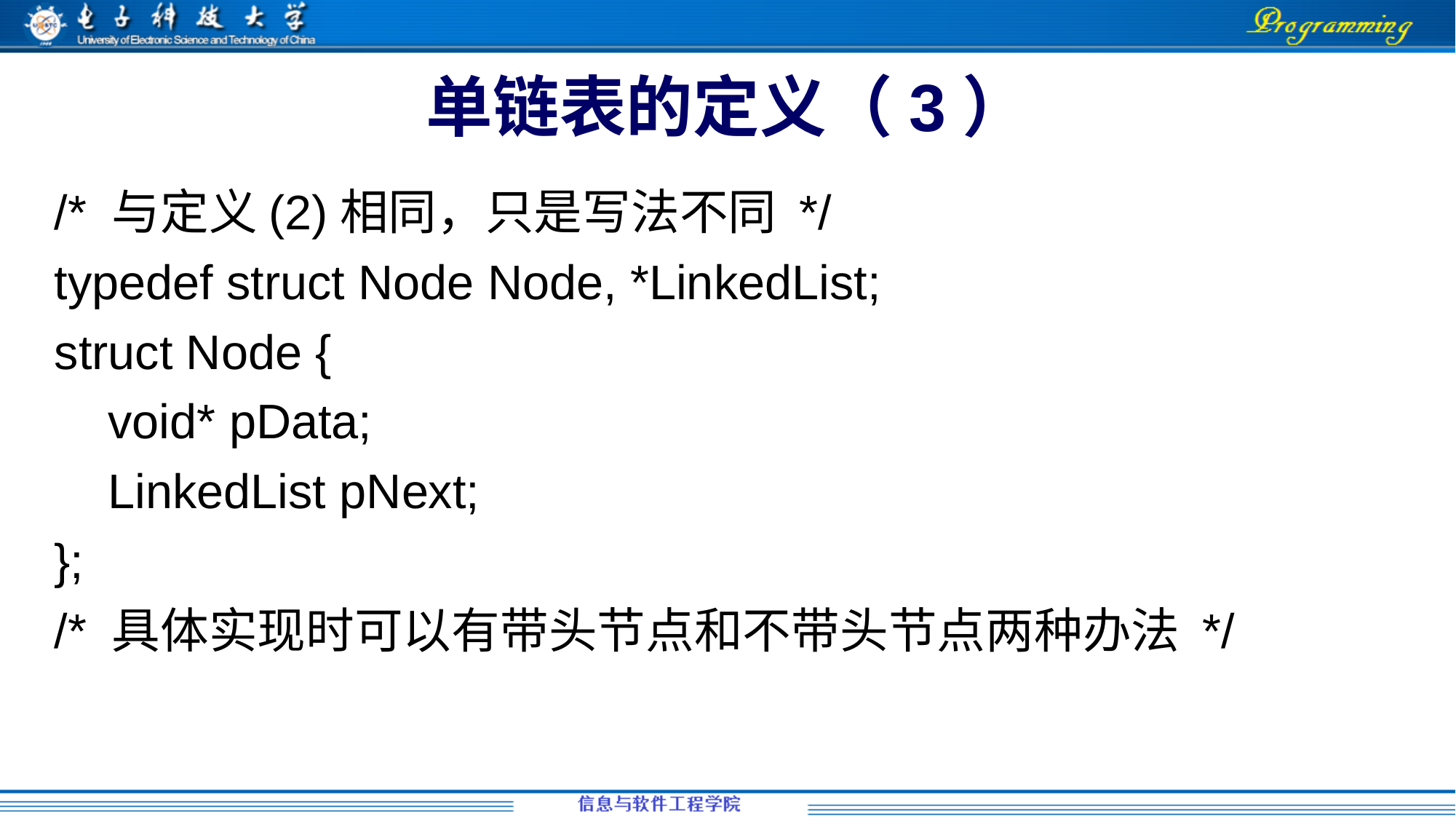

# 单链表的定义（3）
/* 与定义(2)相同，只是写法不同 */
typedef struct Node Node, *LinkedList;
struct Node {
    void* pData;
    LinkedList pNext;
};
/* 具体实现时可以有带头节点和不带头节点两种办法 */